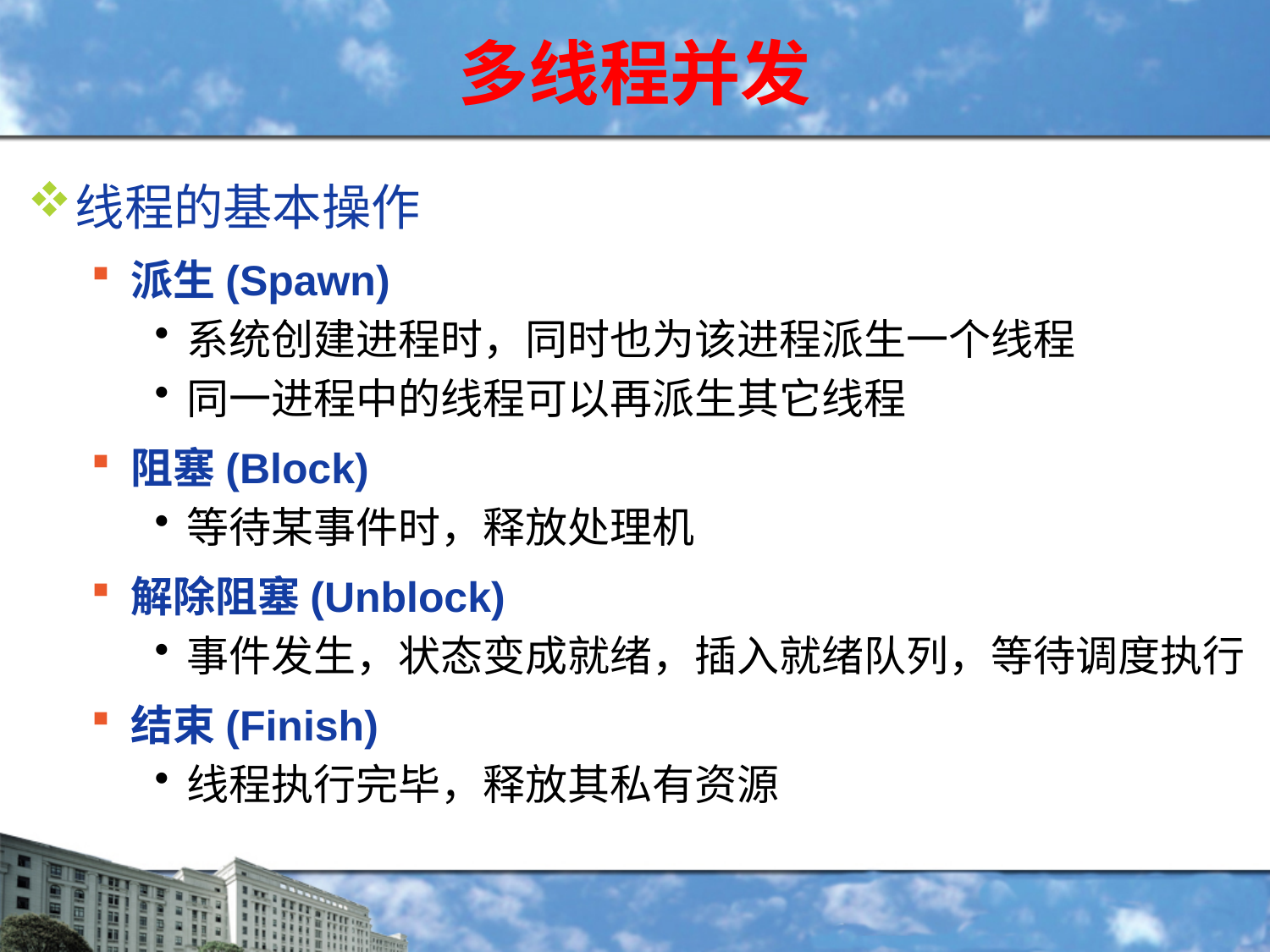

# 多线程并发
线程的基本操作
派生(Spawn)
系统创建进程时，同时也为该进程派生一个线程
同一进程中的线程可以再派生其它线程
阻塞(Block)
等待某事件时，释放处理机
解除阻塞(Unblock)
事件发生，状态变成就绪，插入就绪队列，等待调度执行
结束(Finish)
线程执行完毕，释放其私有资源